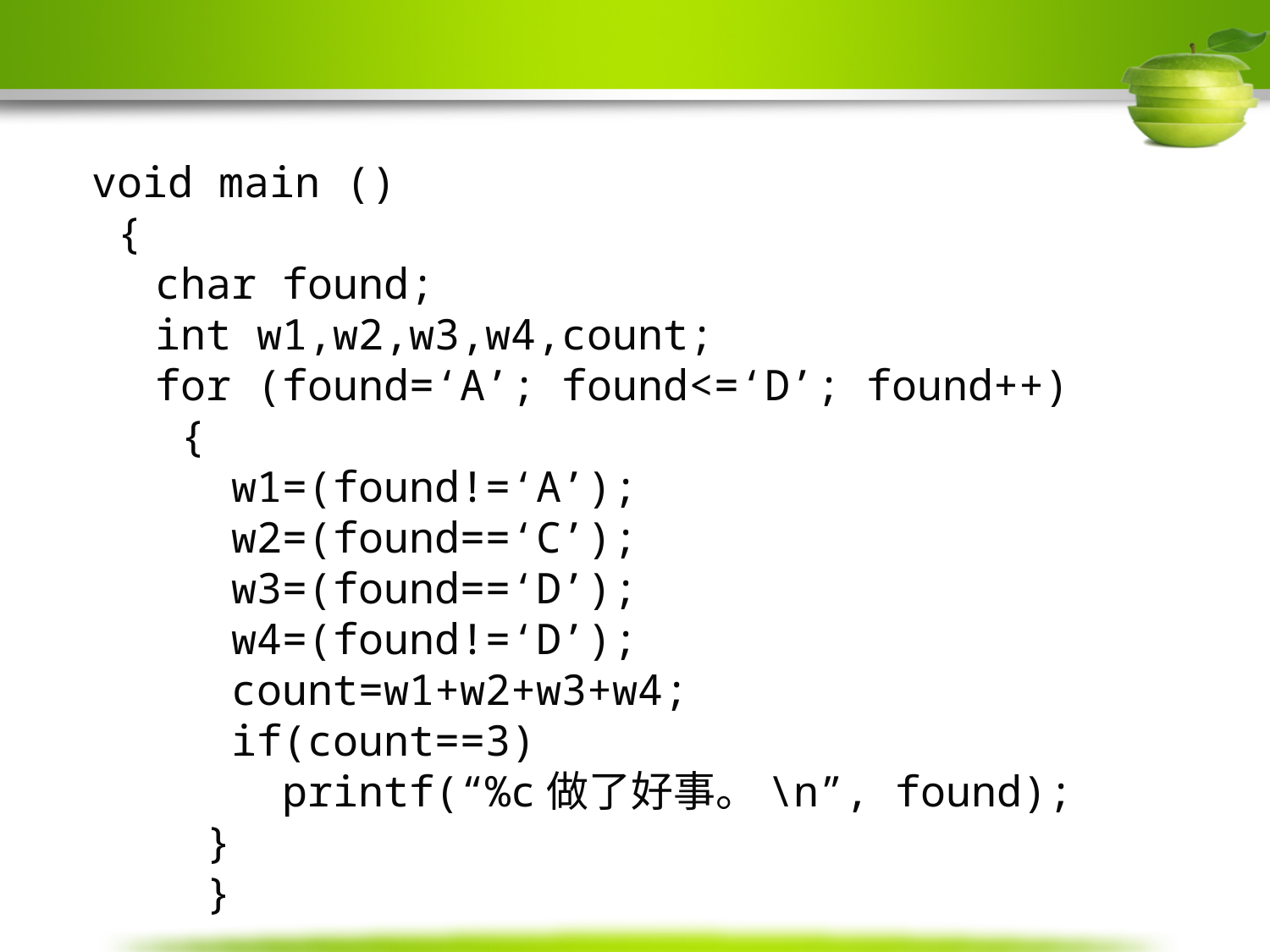

void main ()
 {
char found;
int w1,w2,w3,w4,count;
for (found=‘A’; found<=‘D’; found++)
 {
   w1=(found!=‘A’);
   w2=(found==‘C’);
   w3=(found==‘D’);
   w4=(found!=‘D’);
   count=w1+w2+w3+w4;
   if(count==3)
     printf(“%c做了好事。\n”, found);
  }
  }